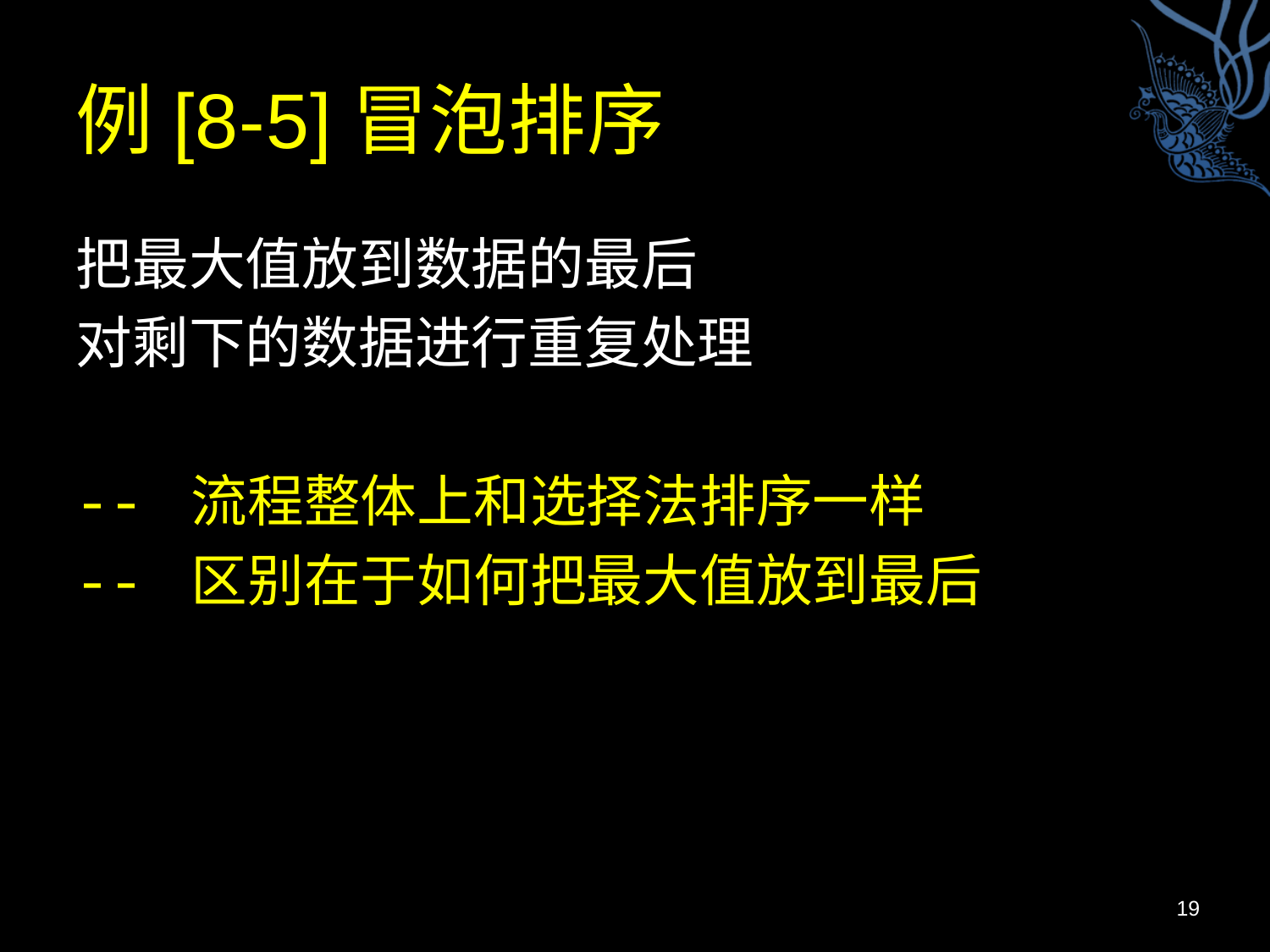

# 例[8-5]冒泡排序
把最大值放到数据的最后
对剩下的数据进行重复处理

-- 流程整体上和选择法排序一样
-- 区别在于如何把最大值放到最后
19